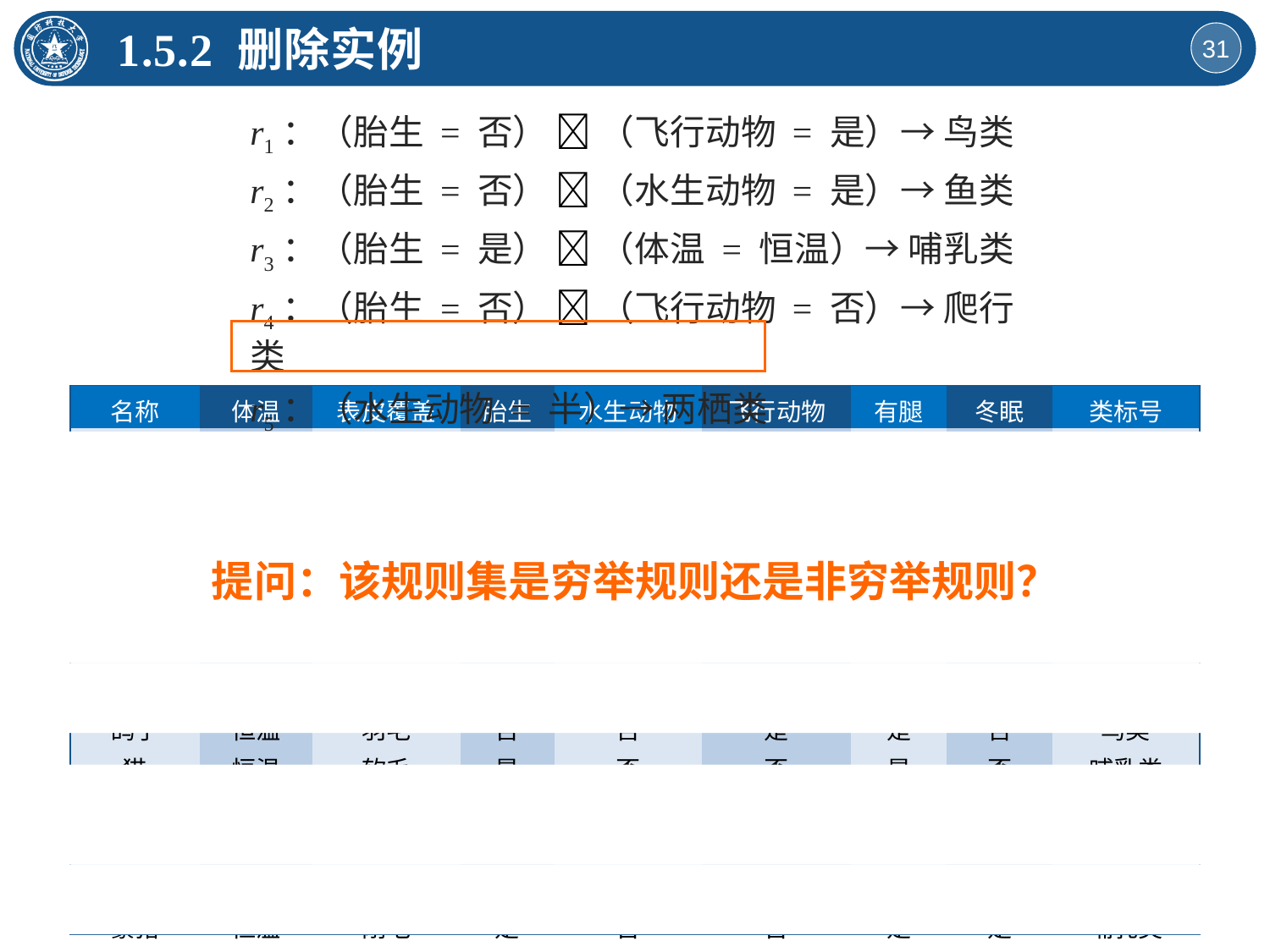

1.5.2 删除实例
r1：（胎生 = 否） ∧ （飞行动物 = 是）→ 鸟类
r2：（胎生 = 否） ∧ （水生动物 = 是）→ 鱼类
r3：（胎生 = 是） ∧ （体温 = 恒温）→ 哺乳类
r4：（胎生 = 否） ∧ （飞行动物 = 否）→ 爬行类
r5：（水生动物 = 半）→ 两栖类

| 名称 | 体温 | 表皮覆盖 | 胎生 | 水生动物 | 飞行动物 | 有腿 | 冬眠 | 类标号 |
| --- | --- | --- | --- | --- | --- | --- | --- | --- |
| 人类 蟒蛇 鲑鱼 鲸 青蛙 巨蜥 蝙蝠 鸽子 猫 虹鳉 美洲鳄 企鹅 豪猪 鳗鲡 蝾螈 | 恒温 冷血 冷血 恒温 冷血 冷血 恒温 恒温 恒温 冷血 冷血 恒温 恒温 冷血 冷血 | 毛发 鳞片 鳞片 毛发 无 鳞片 毛发 羽毛 软毛 鳞片 鳞片 羽毛 刚毛 鳞片 无 | 是 否 否 是 否 否 是 否 是 是 否 否 是 否 否 | 否 否 是 是 半 否 否 否 否 是 半 半 否 是 半 | 否 否 否 否 否 否 是 是 否 否 否 否 否 否 否 | 是 否 否 否 是 是 是 是 是 否 是 是 是 否 是 | 否 是 否 否 是 否 是 否 否 否 否 否 是 否 是 | 哺乳类 爬行类 鱼类 哺乳类 两栖类 爬行类 哺乳类 鸟类 哺乳类 鱼类 爬行类 鸟类 哺乳类 鱼类 两栖类 |

提问：该规则集是穷举规则还是非穷举规则？